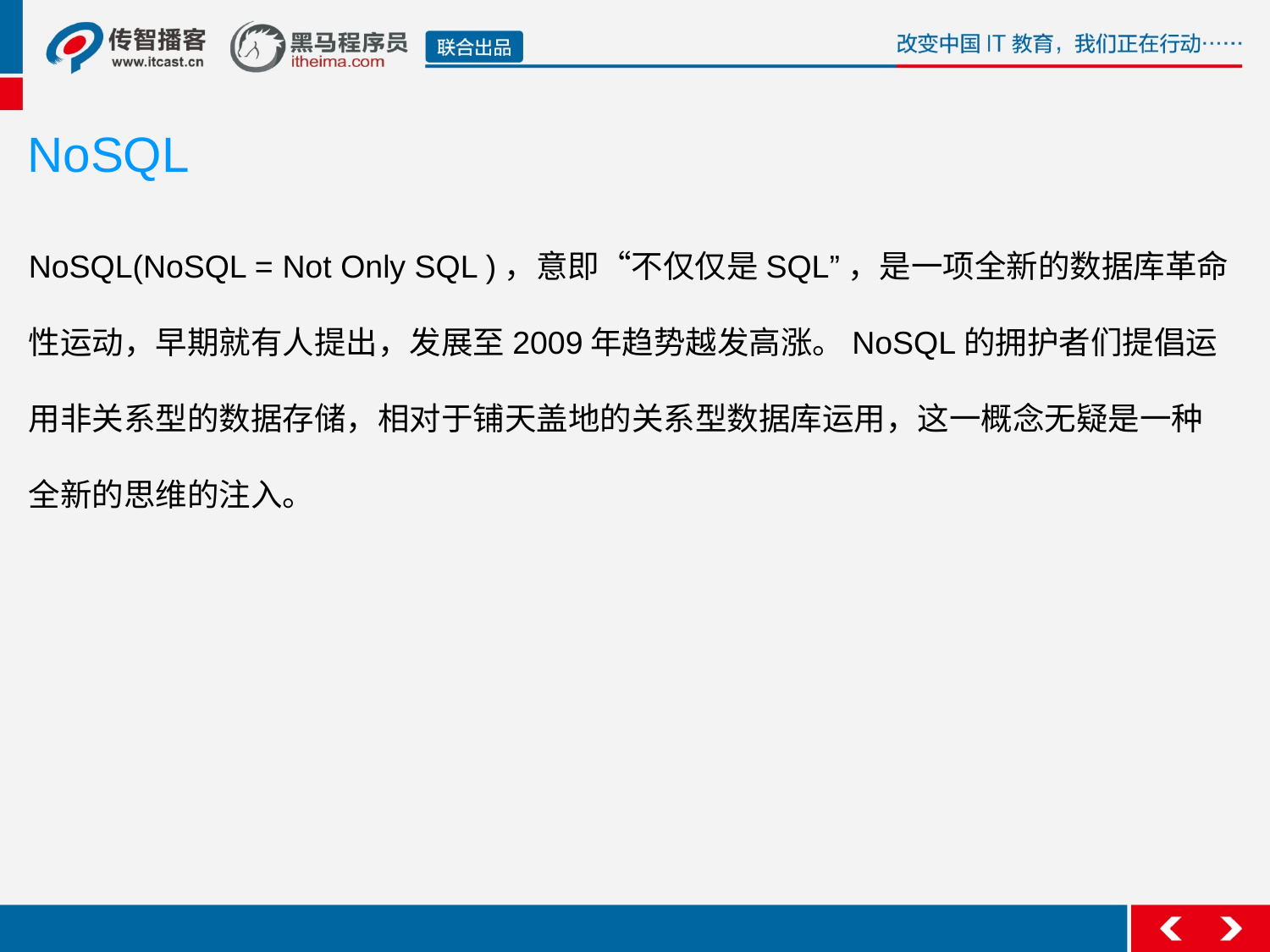

NoSQL
NoSQL(NoSQL = Not Only SQL )，意即“不仅仅是SQL”，是一项全新的数据库革命性运动，早期就有人提出，发展至2009年趋势越发高涨。NoSQL的拥护者们提倡运用非关系型的数据存储，相对于铺天盖地的关系型数据库运用，这一概念无疑是一种全新的思维的注入。